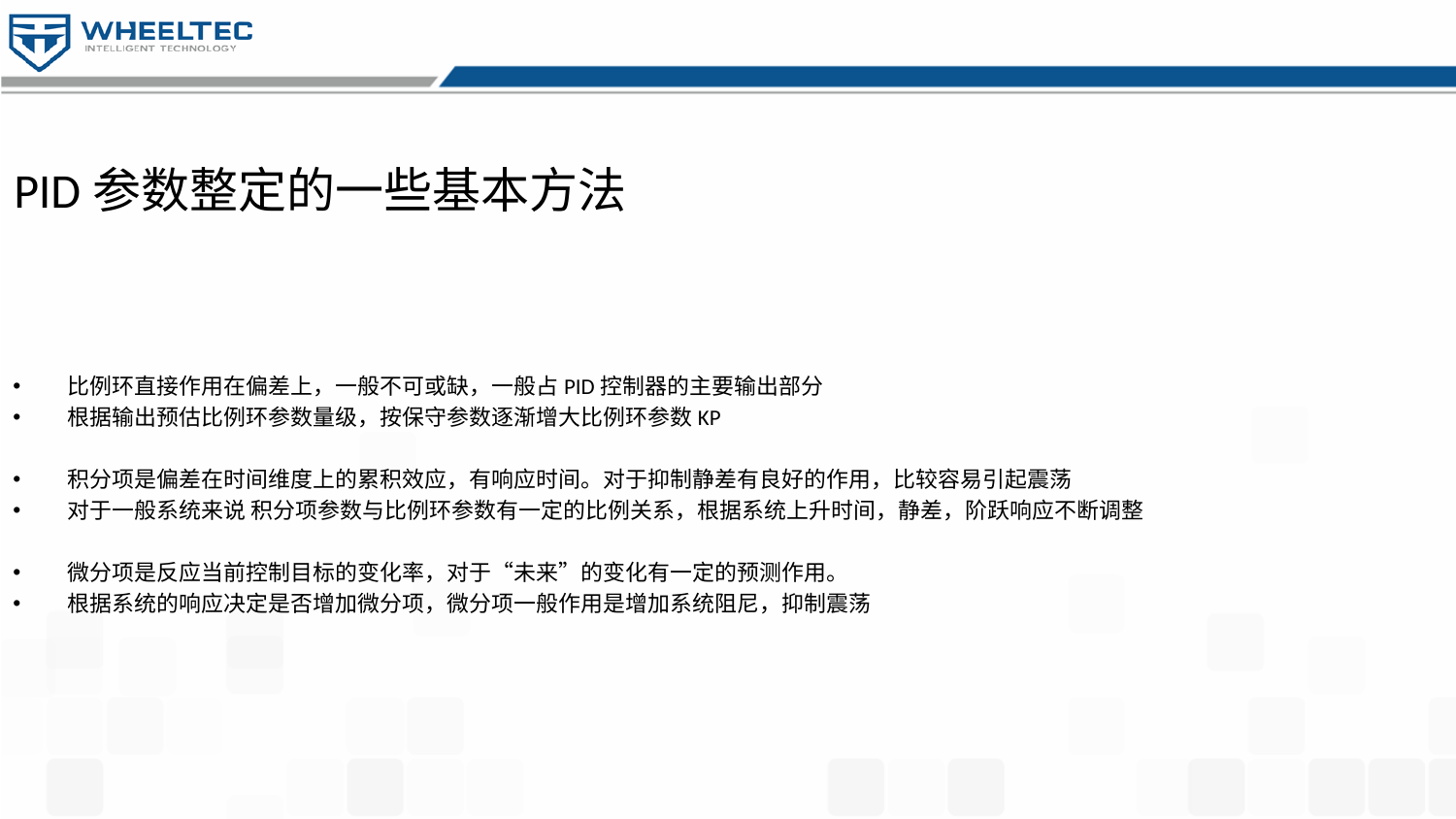

PID参数整定的一些基本方法
比例环直接作用在偏差上，一般不可或缺，一般占PID控制器的主要输出部分
根据输出预估比例环参数量级，按保守参数逐渐增大比例环参数KP

积分项是偏差在时间维度上的累积效应，有响应时间。对于抑制静差有良好的作用，比较容易引起震荡
对于一般系统来说 积分项参数与比例环参数有一定的比例关系，根据系统上升时间，静差，阶跃响应不断调整

微分项是反应当前控制目标的变化率，对于“未来”的变化有一定的预测作用。
根据系统的响应决定是否增加微分项，微分项一般作用是增加系统阻尼，抑制震荡